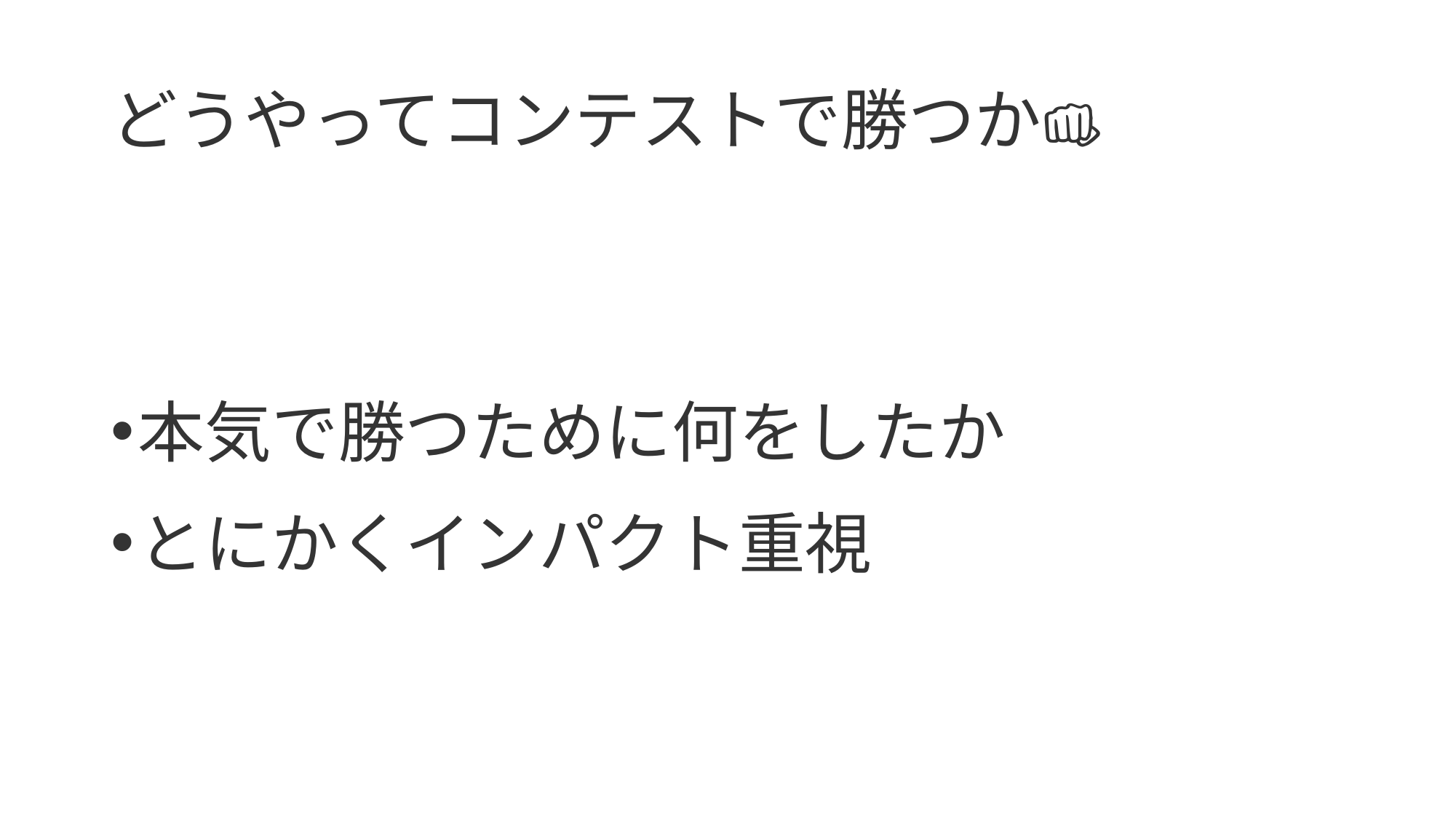

# どうやってコンテストで勝つか👊
本気で勝つために何をしたか
とにかくインパクト重視